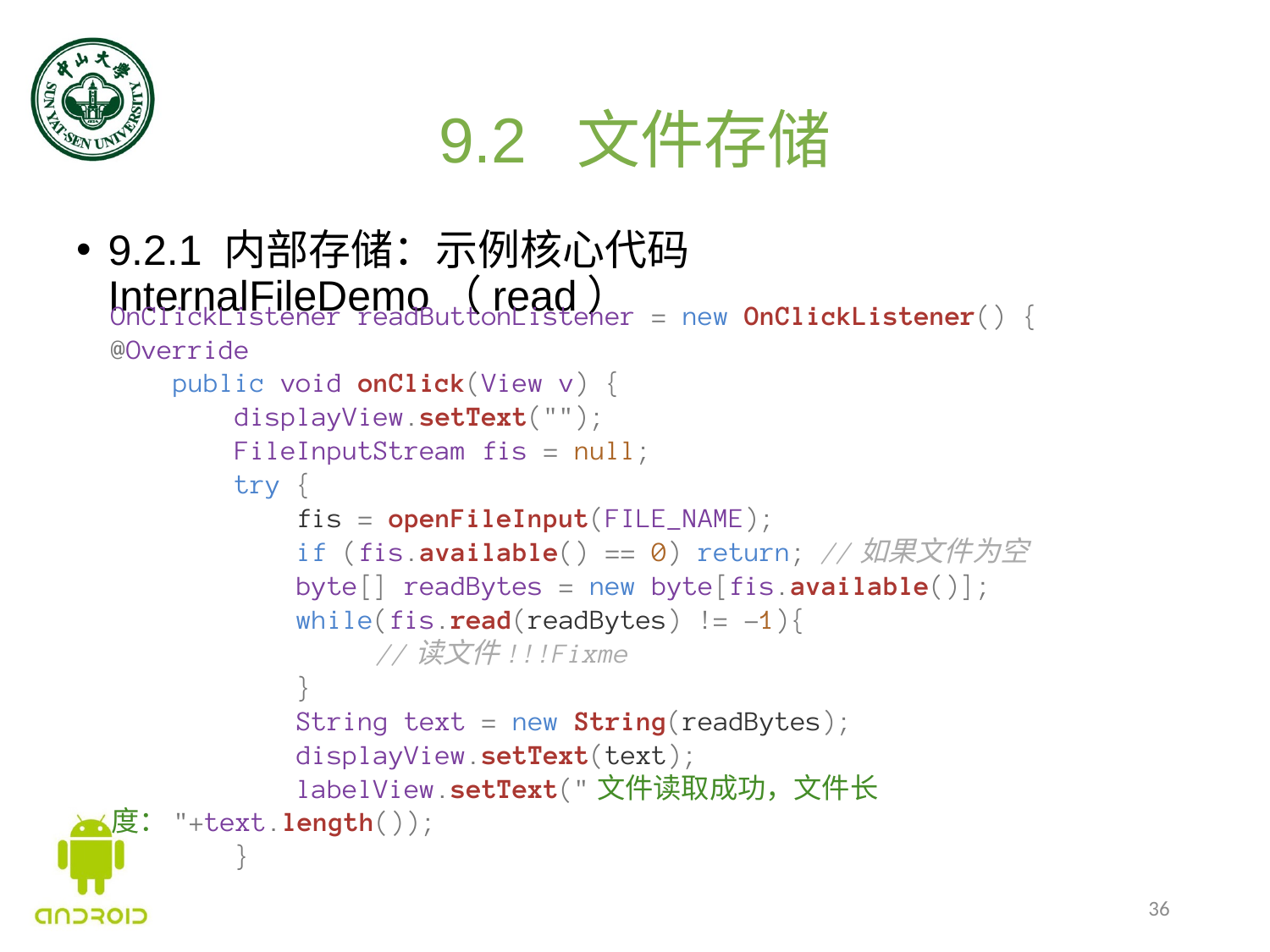

# 9.2  文件存储
9.2.1 内部存储：示例核心代码InternalFileDemo（read）

OnClickListener readButtonListener = new OnClickListener() {
@Override
    public void onClick(View v) {
        displayView.setText("");
        FileInputStream fis = null;
        try {
            fis = openFileInput(FILE_NAME);
            if (fis.available() == 0) return; //如果文件为空
            byte[] readBytes = new byte[fis.available()];
            while(fis.read(readBytes) != -1){
	         //读文件!!!Fixme
            }
            String text = new String(readBytes);
            displayView.setText(text);
            labelView.setText("文件读取成功，文件长度："+text.length());
        }
36